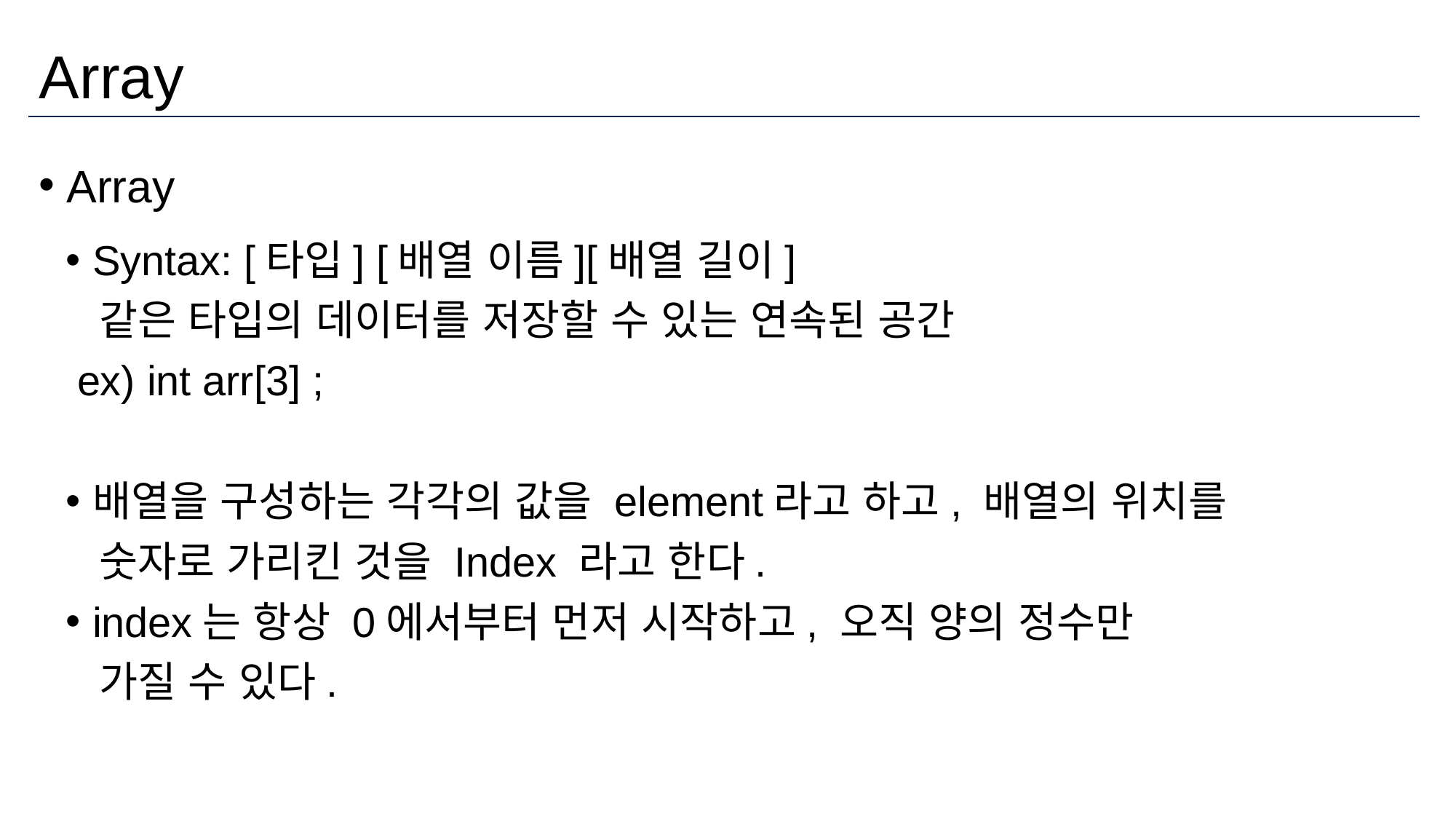

# Array
Array
Syntax: [타입] [배열 이름][배열 길이]
  같은 타입의 데이터를 저장할 수 있는 연속된 공간
 ex) int arr[3] ;

배열을 구성하는 각각의 값을 element라고 하고, 배열의 위치를
  숫자로 가리킨 것을 Index 라고 한다.
index는 항상 0에서부터 먼저 시작하고, 오직 양의 정수만
  가질 수 있다.